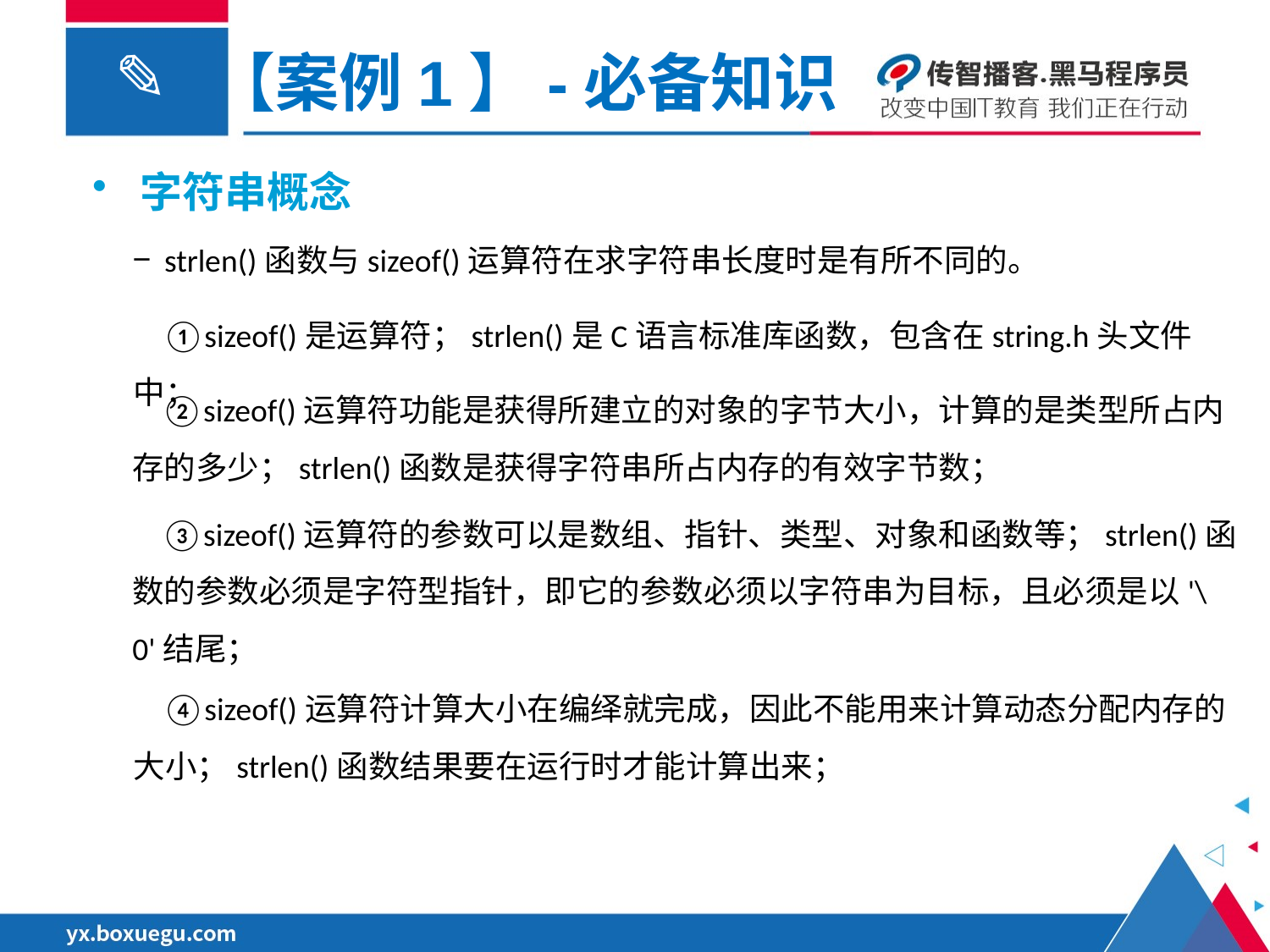

【案例1】-必备知识
字符串概念
strlen()函数与sizeof()运算符在求字符串长度时是有所不同的。
    ①sizeof()是运算符；strlen()是C语言标准库函数，包含在string.h头文件中；
    ②sizeof()运算符功能是获得所建立的对象的字节大小，计算的是类型所占内存的多少；strlen()函数是获得字符串所占内存的有效字节数；
    ③sizeof()运算符的参数可以是数组、指针、类型、对象和函数等；strlen()函数的参数必须是字符型指针，即它的参数必须以字符串为目标，且必须是以'\0'结尾；
    ④sizeof()运算符计算大小在编绎就完成，因此不能用来计算动态分配内存的大小；strlen()函数结果要在运行时才能计算出来；